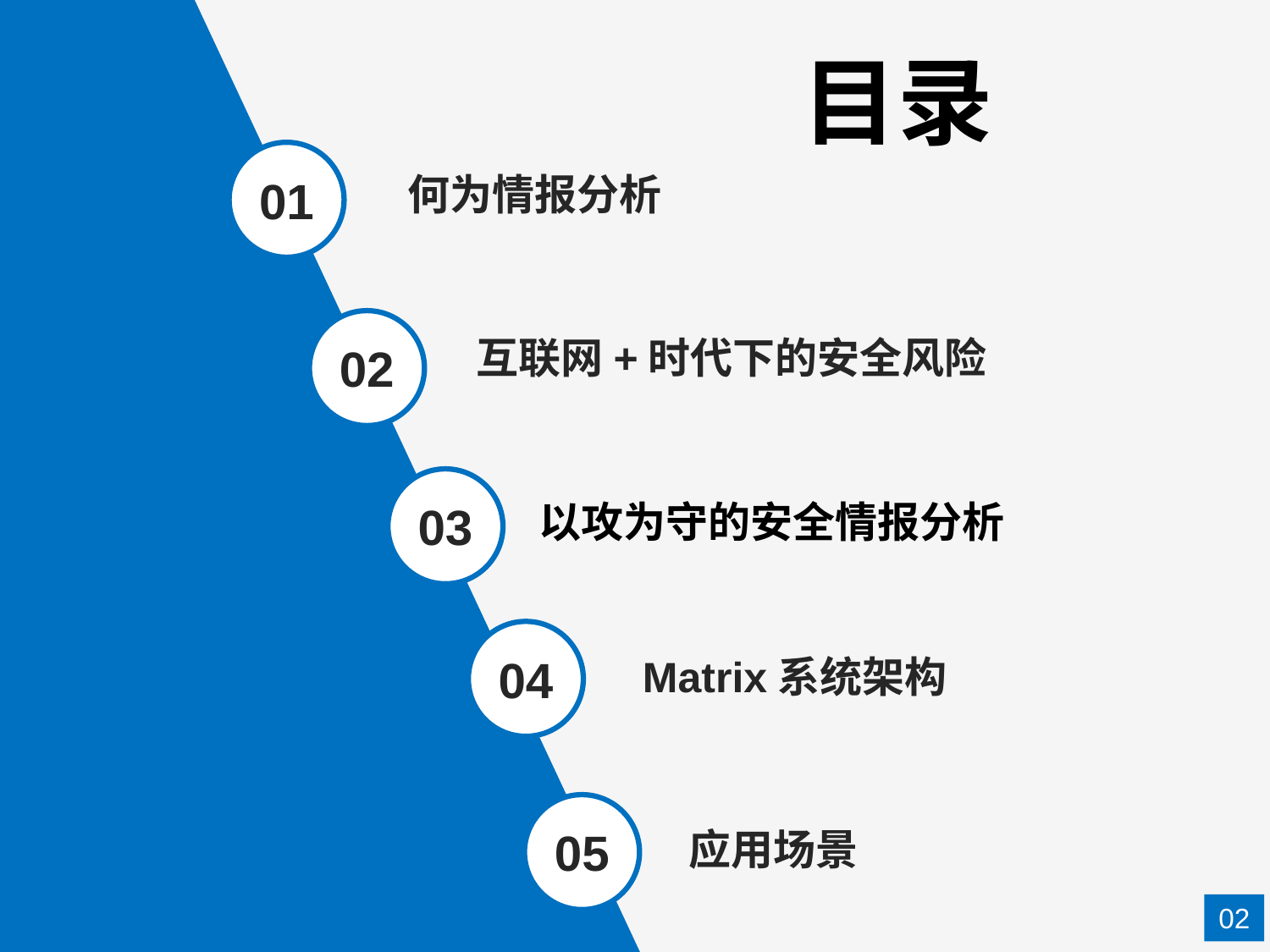

目录

01
何为情报分析

02
互联网+时代下的安全风险

03
以攻为守的安全情报分析

04
Matrix系统架构

05
应用场景
02